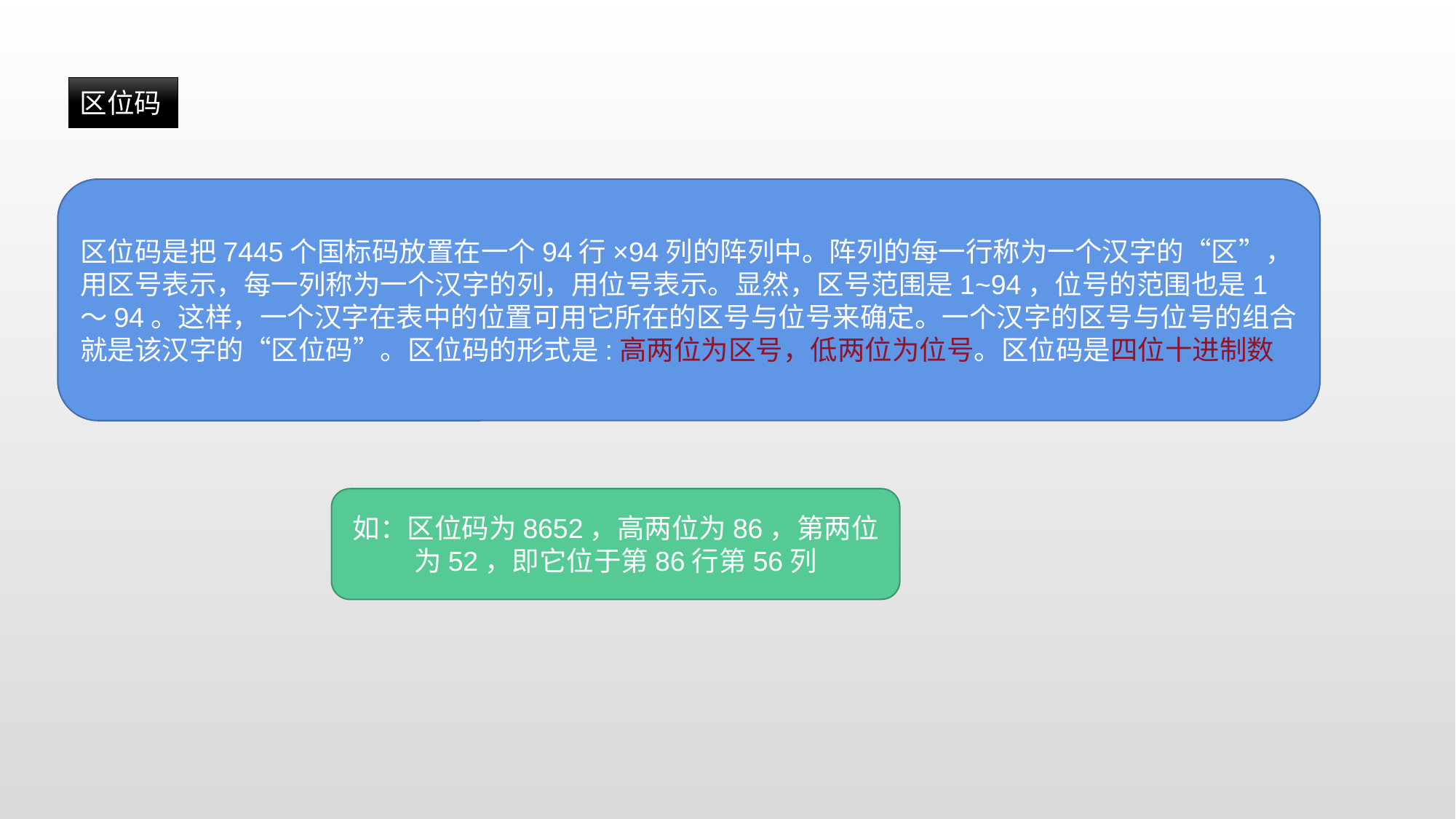

区位码
区位码是把7445个国标码放置在一个94行×94列的阵列中。阵列的每一行称为一个汉字的“区”，用区号表示，每一列称为一个汉字的列，用位号表示。显然，区号范围是1~94，位号的范围也是1～94。这样，一个汉字在表中的位置可用它所在的区号与位号来确定。一个汉字的区号与位号的组合就是该汉字的“区位码”。区位码的形式是:高两位为区号，低两位为位号。区位码是四位十进制数
如：区位码为8652，高两位为86，第两位为52，即它位于第86行第56列